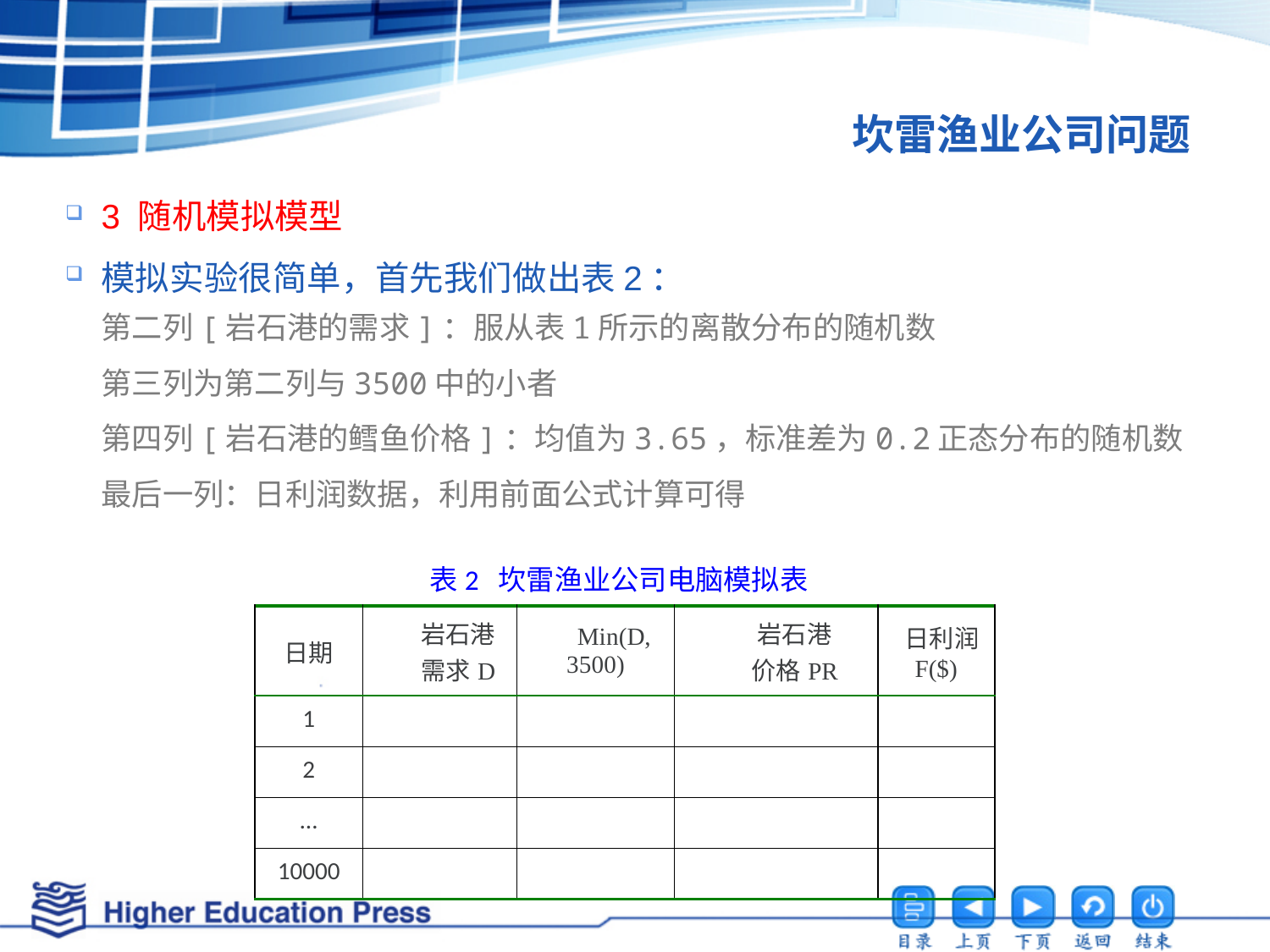

# 坎雷渔业公司问题
3 随机模拟模型
模拟实验很简单，首先我们做出表2：
第二列[岩石港的需求]：服从表1所示的离散分布的随机数
第三列为第二列与3500中的小者
第四列[岩石港的鳕鱼价格]：均值为3.65，标准差为0.2正态分布的随机数
最后一列：日利润数据，利用前面公式计算可得

表2  坎雷渔业公司电脑模拟表
| 日期 | 岩石港 需求D | Min(D, 3500) | 岩石港 价格PR | 日利润F($) |
| --- | --- | --- | --- | --- |
| 1 |  |  |  |  |
| 2 |  |  |  |  |
| … |  |  |  |  |
| 10000 |  |  |  |  |